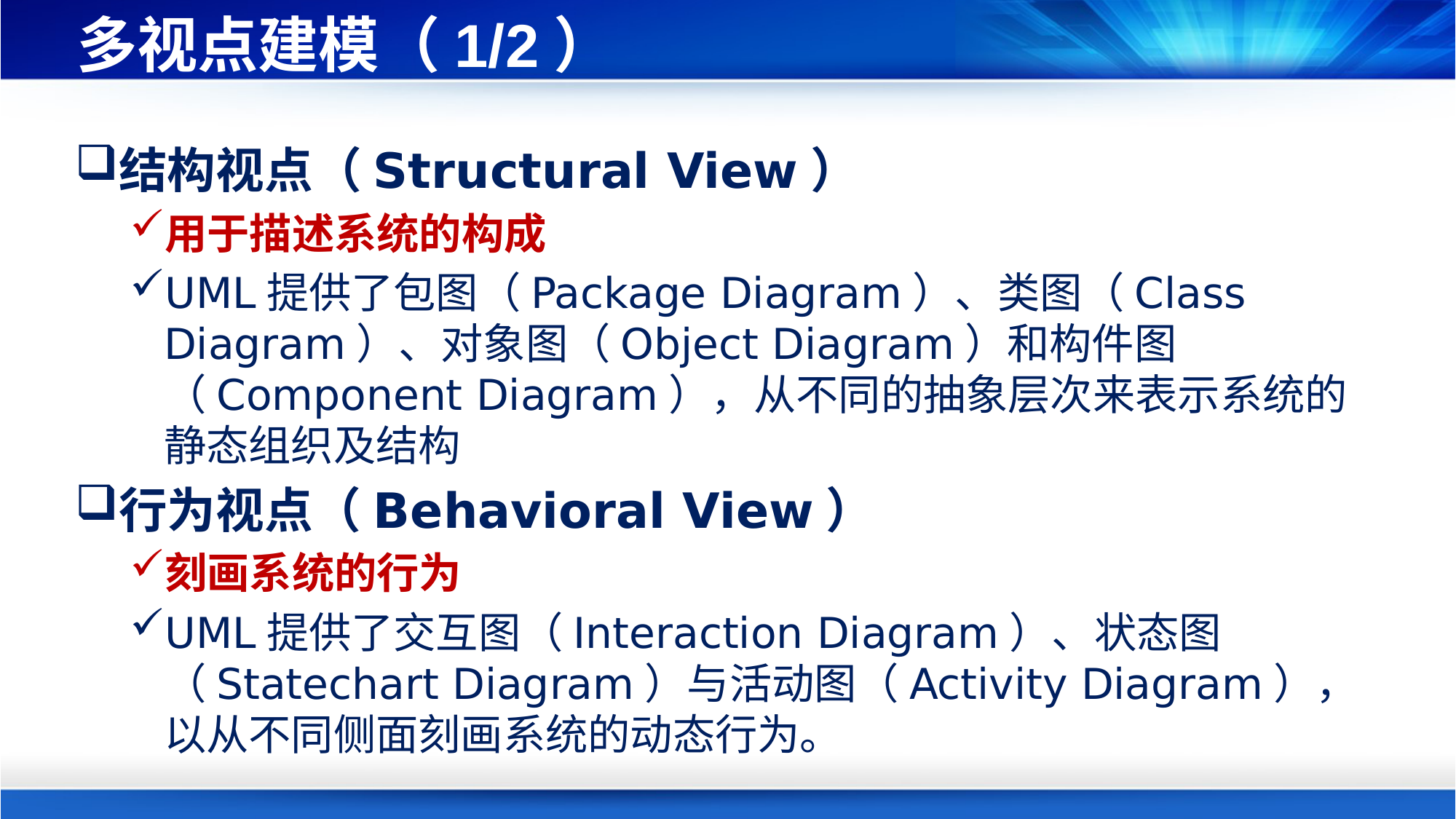

# 多视点建模（1/2）
结构视点（Structural View）
用于描述系统的构成
UML提供了包图（Package Diagram）、类图（Class Diagram）、对象图（Object Diagram）和构件图（Component Diagram），从不同的抽象层次来表示系统的静态组织及结构
行为视点（Behavioral View）
刻画系统的行为
UML提供了交互图（Interaction Diagram）、状态图（Statechart Diagram）与活动图（Activity Diagram），以从不同侧面刻画系统的动态行为。